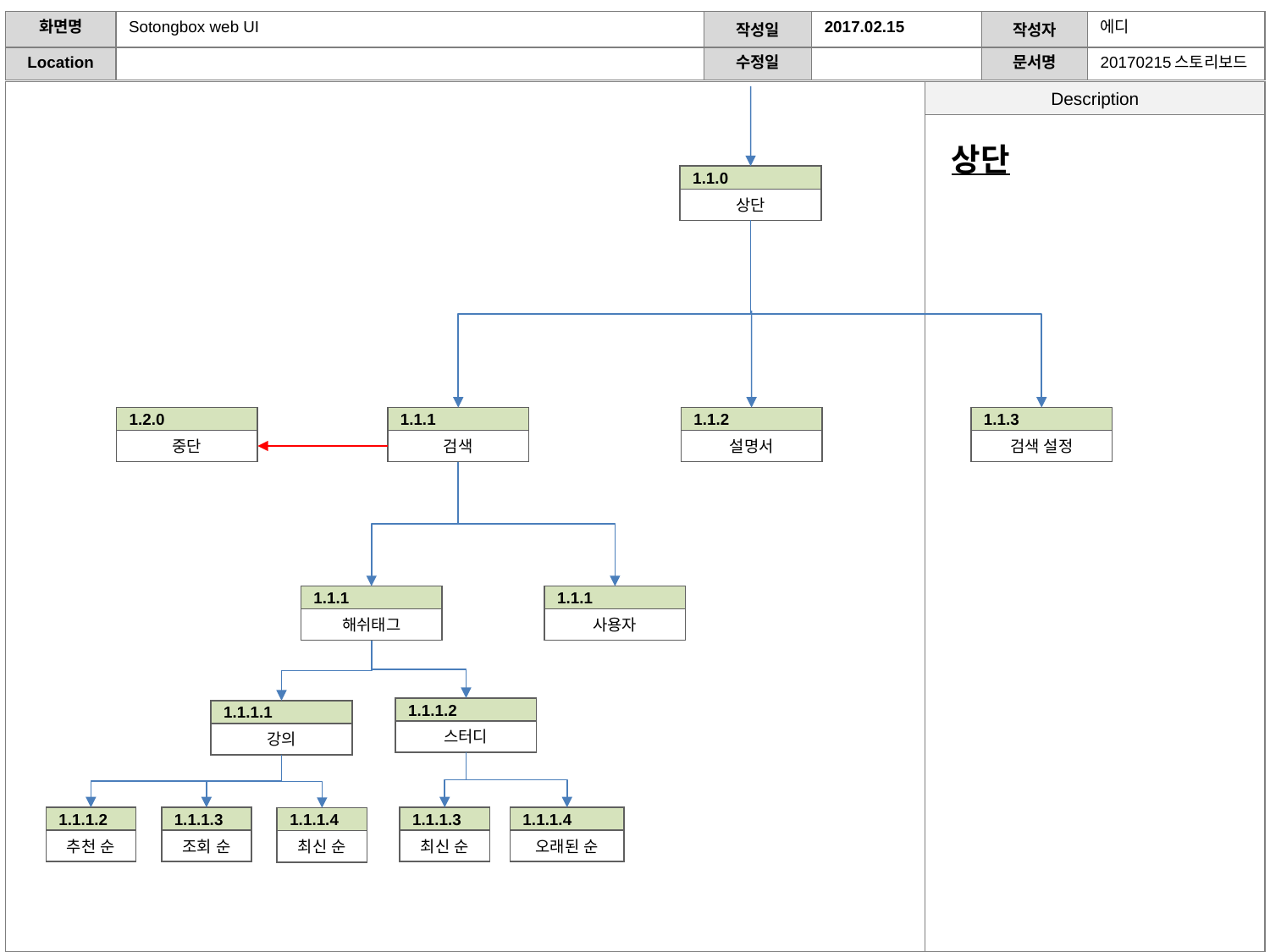

상단
1.1.0
상단
1.2.0
중단
1.1.1
검색
1.1.2
설명서
1.1.3
검색 설정
1.1.1
해쉬태그
1.1.1
사용자
1.1.1.2
스터디
1.1.1.1
강의
1.1.1.2
추천 순
1.1.1.3
조회 순
1.1.1.3
최신 순
1.1.1.4
오래된 순
1.1.1.4
최신 순